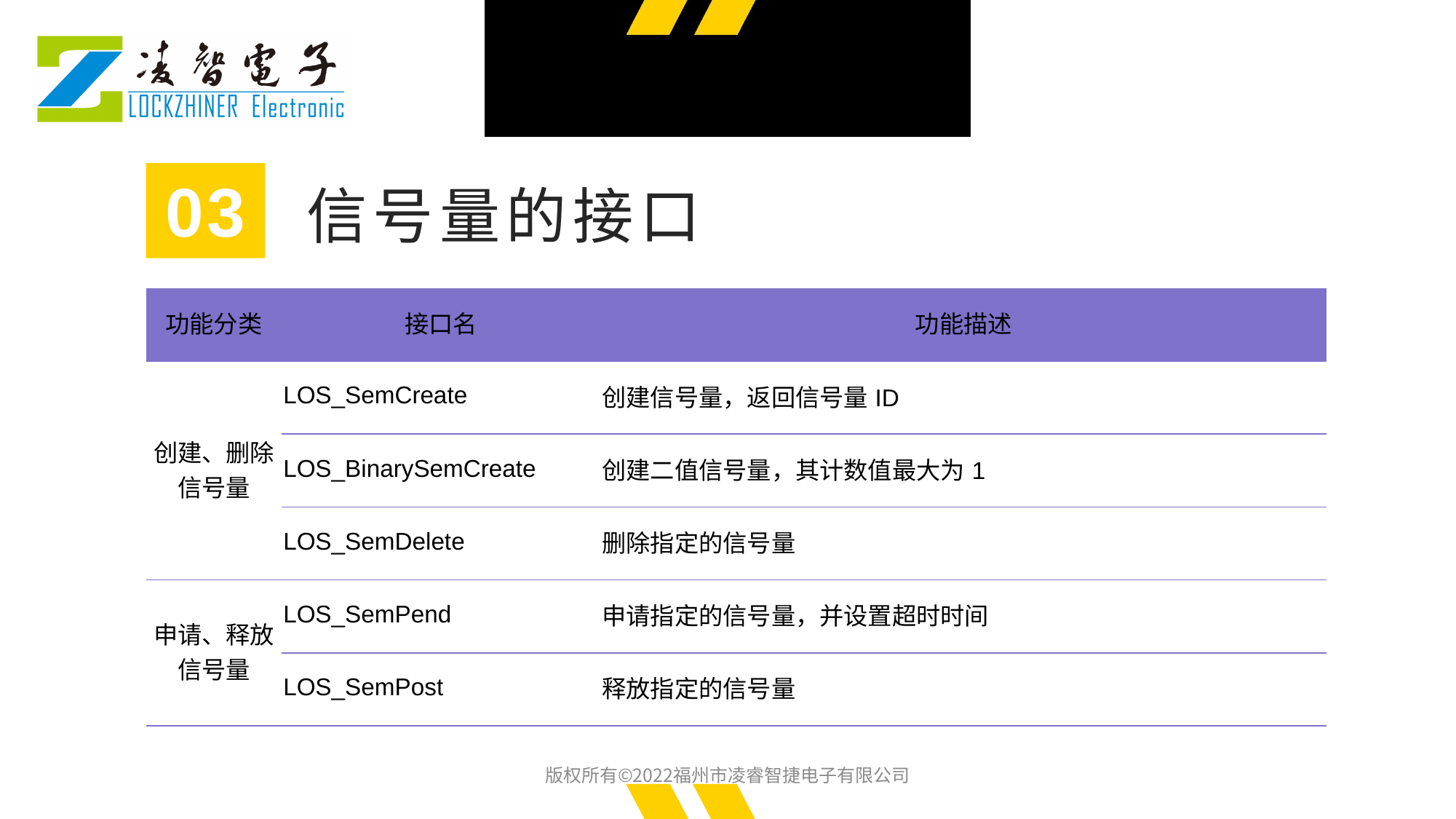

03
信号量的接口
| 功能分类 | 接口名 | 功能描述 |
| --- | --- | --- |
| 创建、删除信号量 | LOS\_SemCreate | 创建信号量，返回信号量ID |
|  | LOS\_BinarySemCreate | 创建二值信号量，其计数值最大为1 |
|  | LOS\_SemDelete | 删除指定的信号量 |
| 申请、释放信号量 | LOS\_SemPend | 申请指定的信号量，并设置超时时间 |
|  | LOS\_SemPost | 释放指定的信号量 |
版权所有©2022福州市凌睿智捷电子有限公司
6